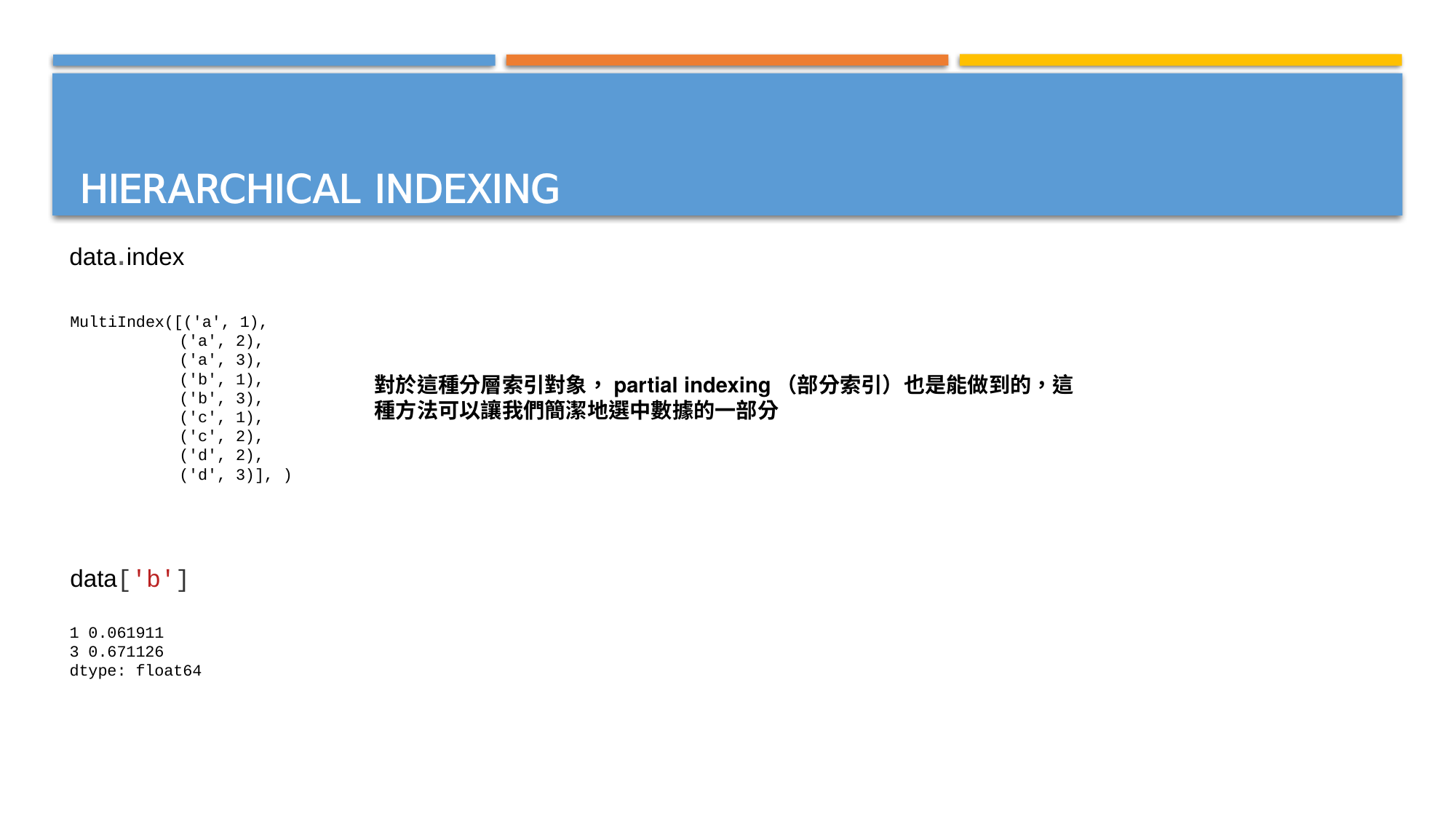

# Hierarchical Indexing
data.index
MultiIndex([('a', 1),
	('a', 2),
	('a', 3),
	('b', 1),
	('b', 3),
	('c', 1),
	('c', 2),
	('d', 2),
	('d', 3)], )
對於這種分層索引對象，partial indexing（部分索引）也是能做到的，這種方法可以讓我們簡潔地選中數據的一部分
data['b']
1 0.061911
3 0.671126
dtype: float64